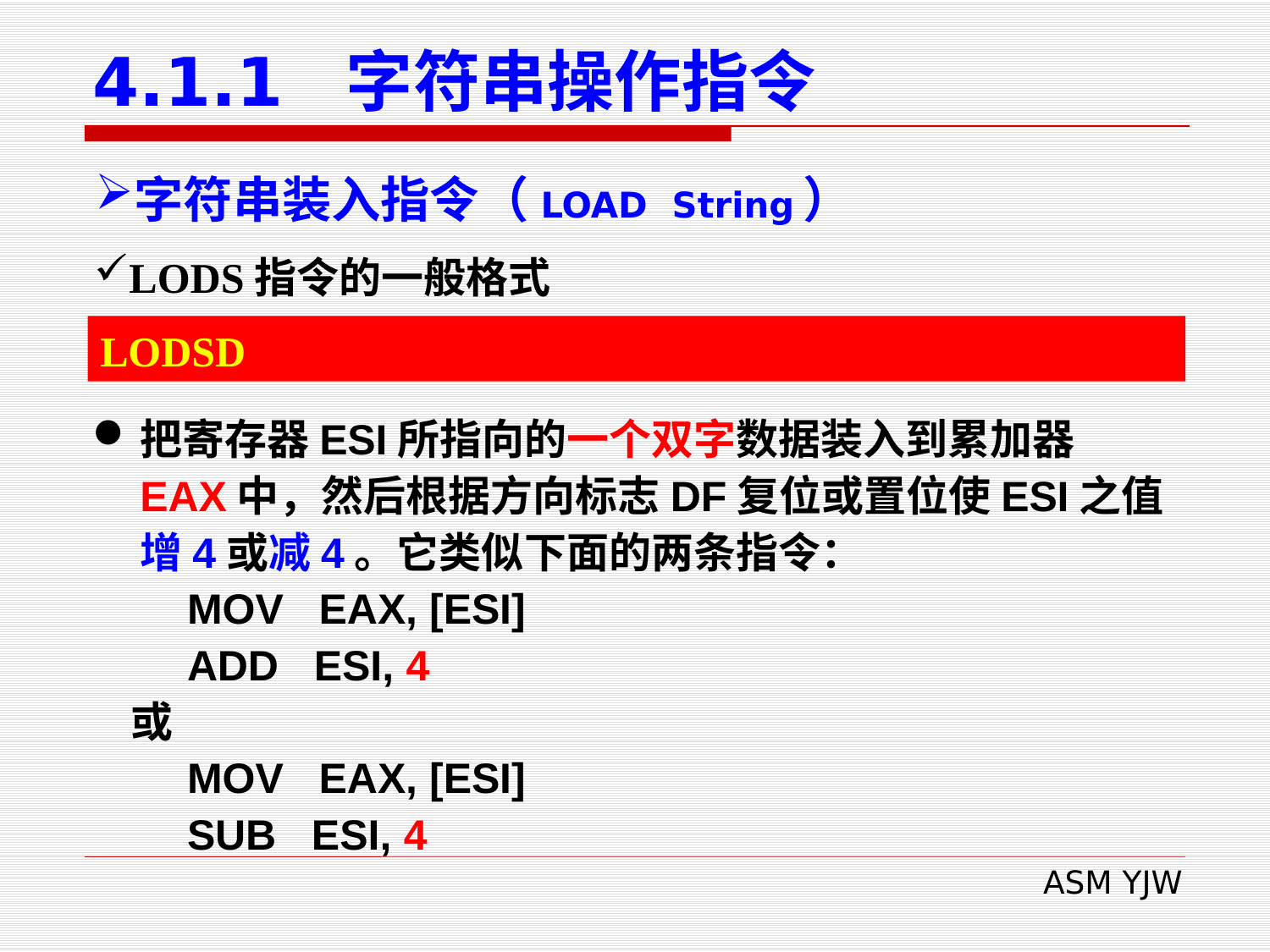

# 4.1.1  字符串操作指令
字符串装入指令（LOAD  String）
LODS指令的一般格式
LODSD
把寄存器ESI所指向的一个双字数据装入到累加器EAX中，然后根据方向标志DF复位或置位使ESI之值增4或减4。它类似下面的两条指令：
        MOV   EAX, [ESI]
        ADD   ESI, 4
   或
        MOV   EAX, [ESI]
        SUB   ESI, 4